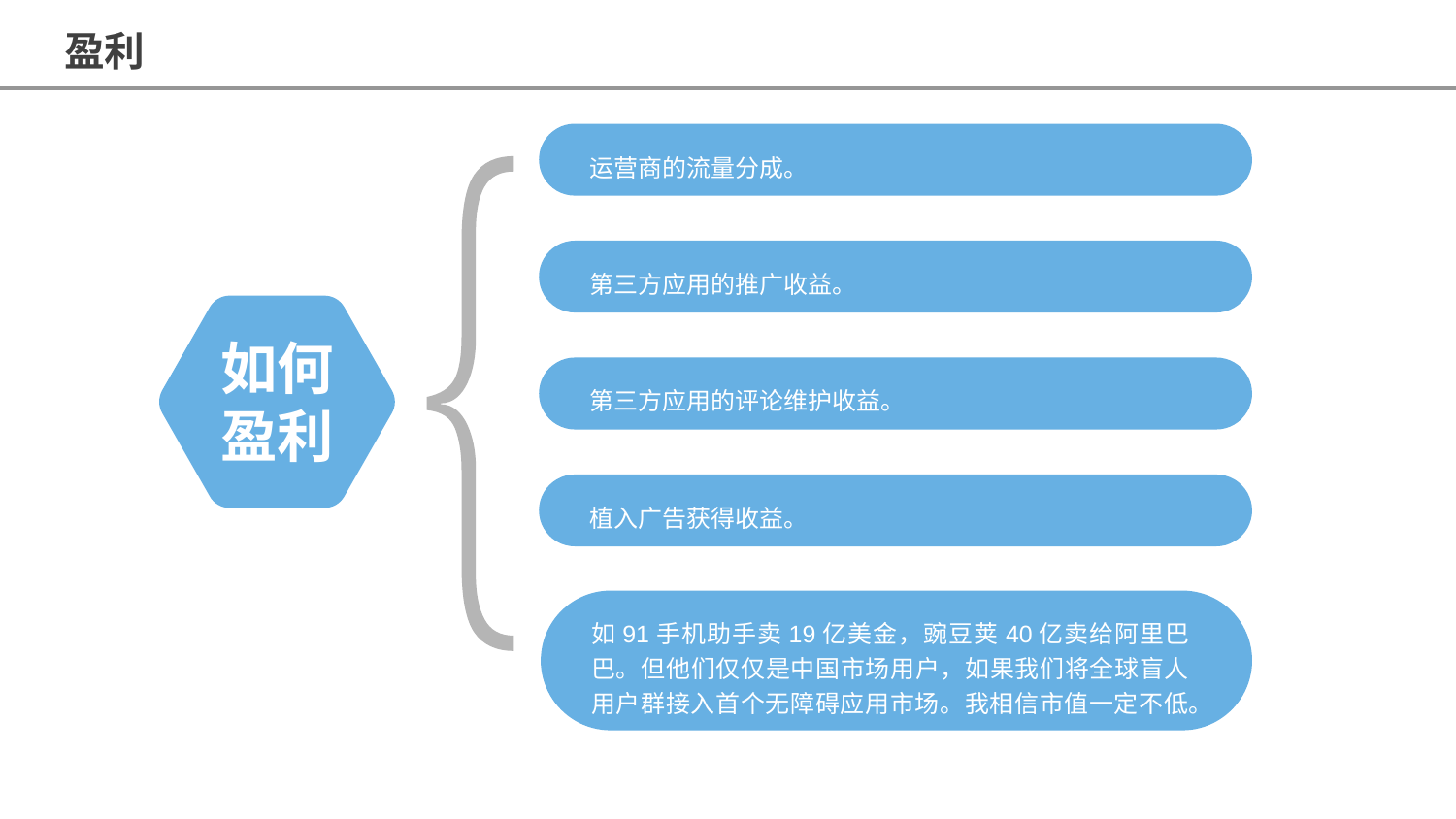

盈利

运营商的流量分成。

第三方应用的推广收益。

如何盈利

第三方应用的评论维护收益。

植入广告获得收益。

如91手机助手卖19亿美金，豌豆荚40亿卖给阿里巴巴。但他们仅仅是中国市场用户，如果我们将全球盲人用户群接入首个无障碍应用市场。我相信市值一定不低。